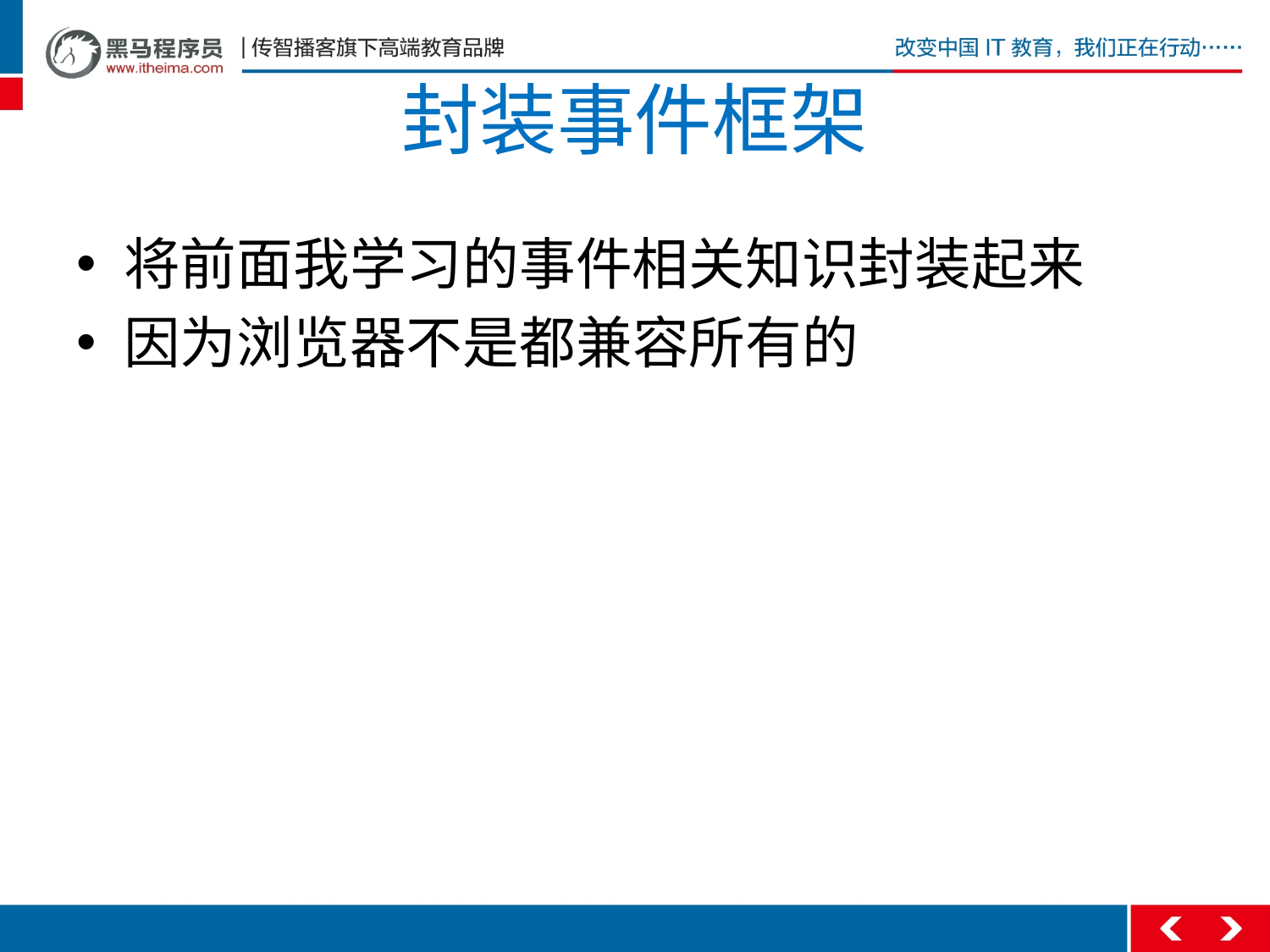

# 封装事件框架
将前面我学习的事件相关知识封装起来
因为浏览器不是都兼容所有的